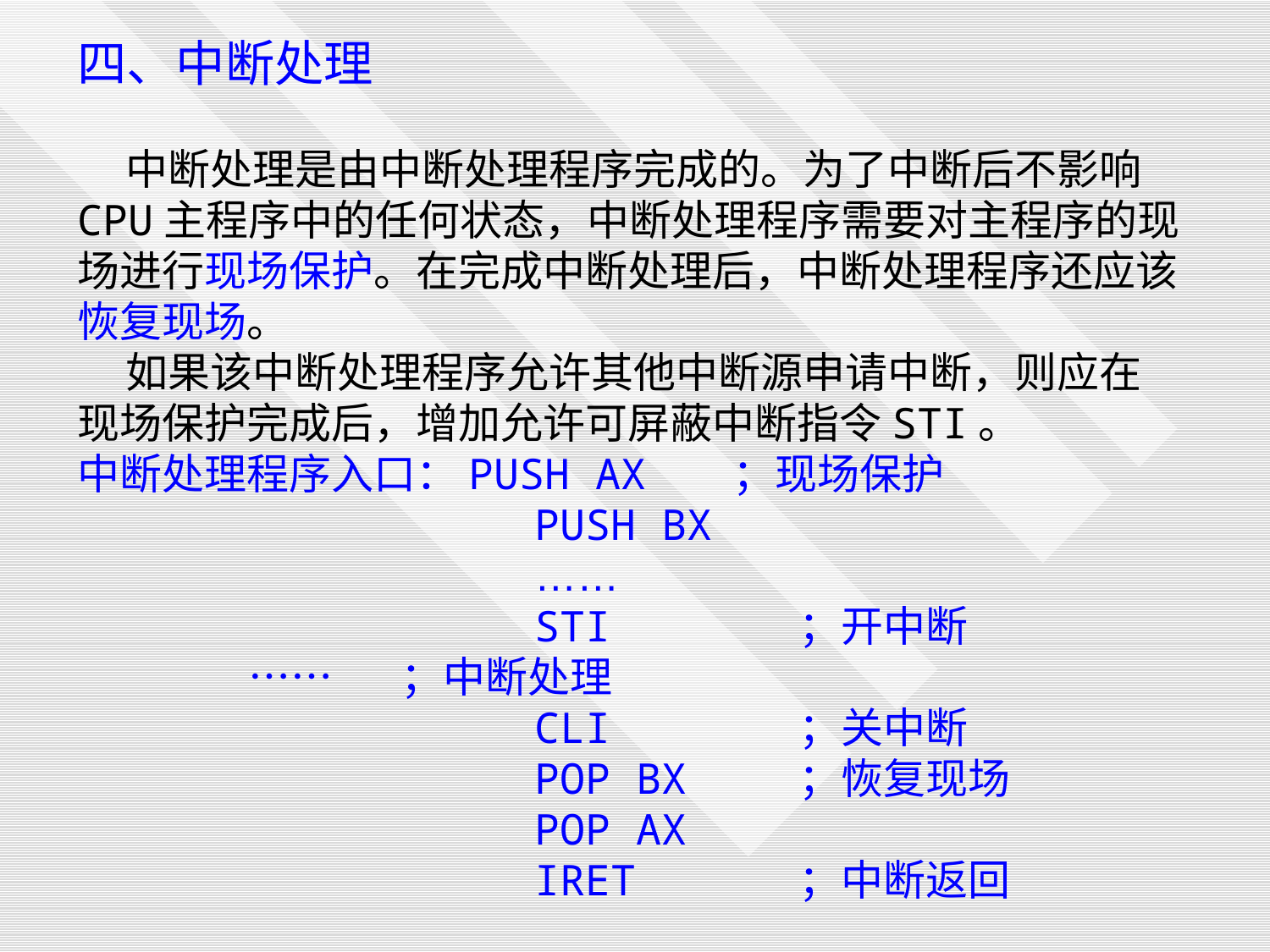

四、中断处理

    中断处理是由中断处理程序完成的。为了中断后不影响CPU主程序中的任何状态，中断处理程序需要对主程序的现场进行现场保护。在完成中断处理后，中断处理程序还应该恢复现场。
    如果该中断处理程序允许其他中断源申请中断，则应在现场保护完成后，增加允许可屏蔽中断指令STI。
中断处理程序入口：PUSH AX   ；现场保护
                  PUSH BX
                  ……
                  STI       ；开中断
                  ……      ；中断处理
                  CLI       ；关中断
                  POP BX    ；恢复现场
                  POP AX
                  IRET      ；中断返回